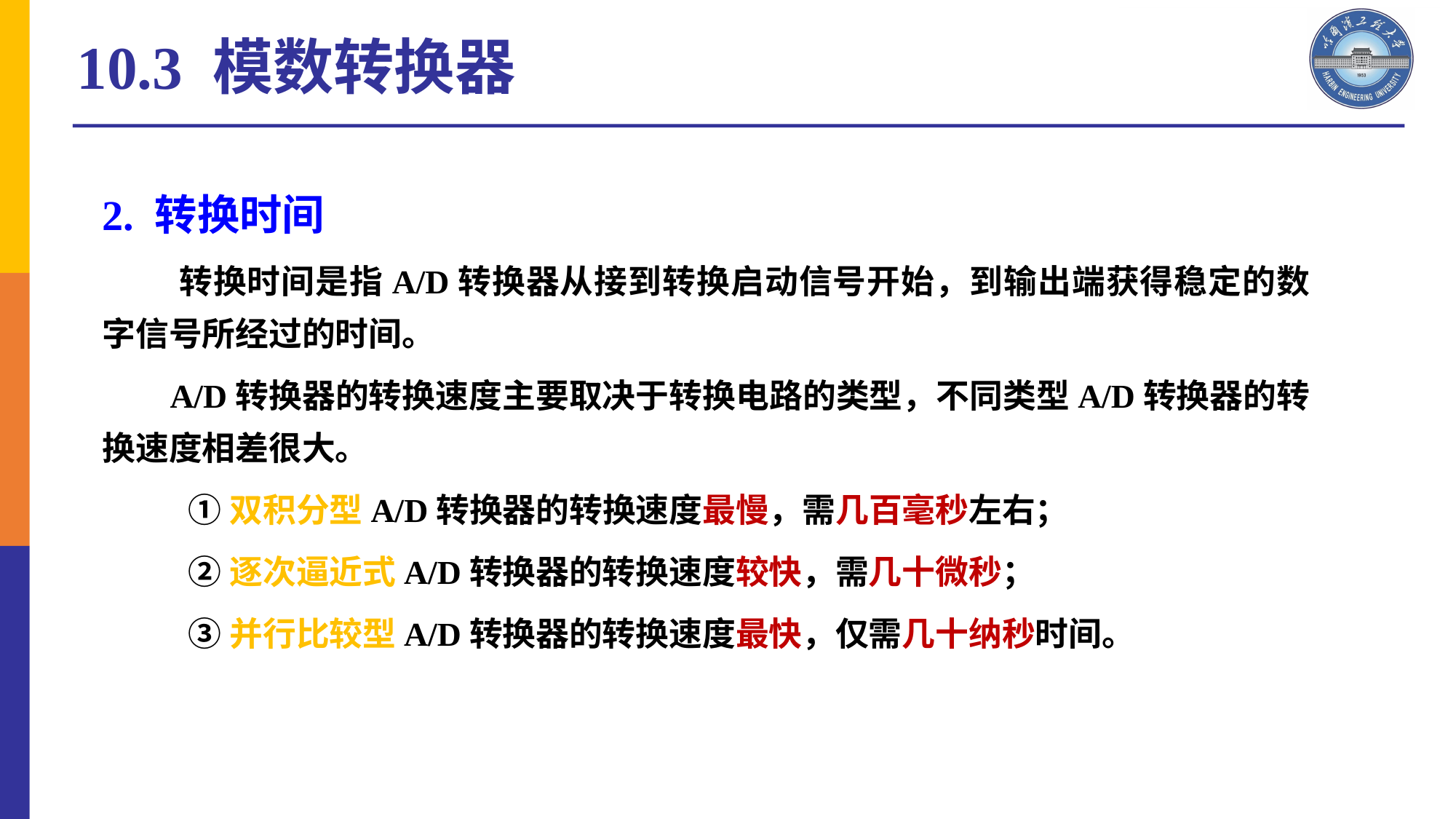

10.3 模数转换器
2. 转换时间
        转换时间是指A/D转换器从接到转换启动信号开始，到输出端获得稳定的数字信号所经过的时间。
        A/D转换器的转换速度主要取决于转换电路的类型，不同类型A/D转换器的转换速度相差很大。
①双积分型A/D转换器的转换速度最慢，需几百毫秒左右；
②逐次逼近式A/D转换器的转换速度较快，需几十微秒；
③并行比较型A/D转换器的转换速度最快，仅需几十纳秒时间。